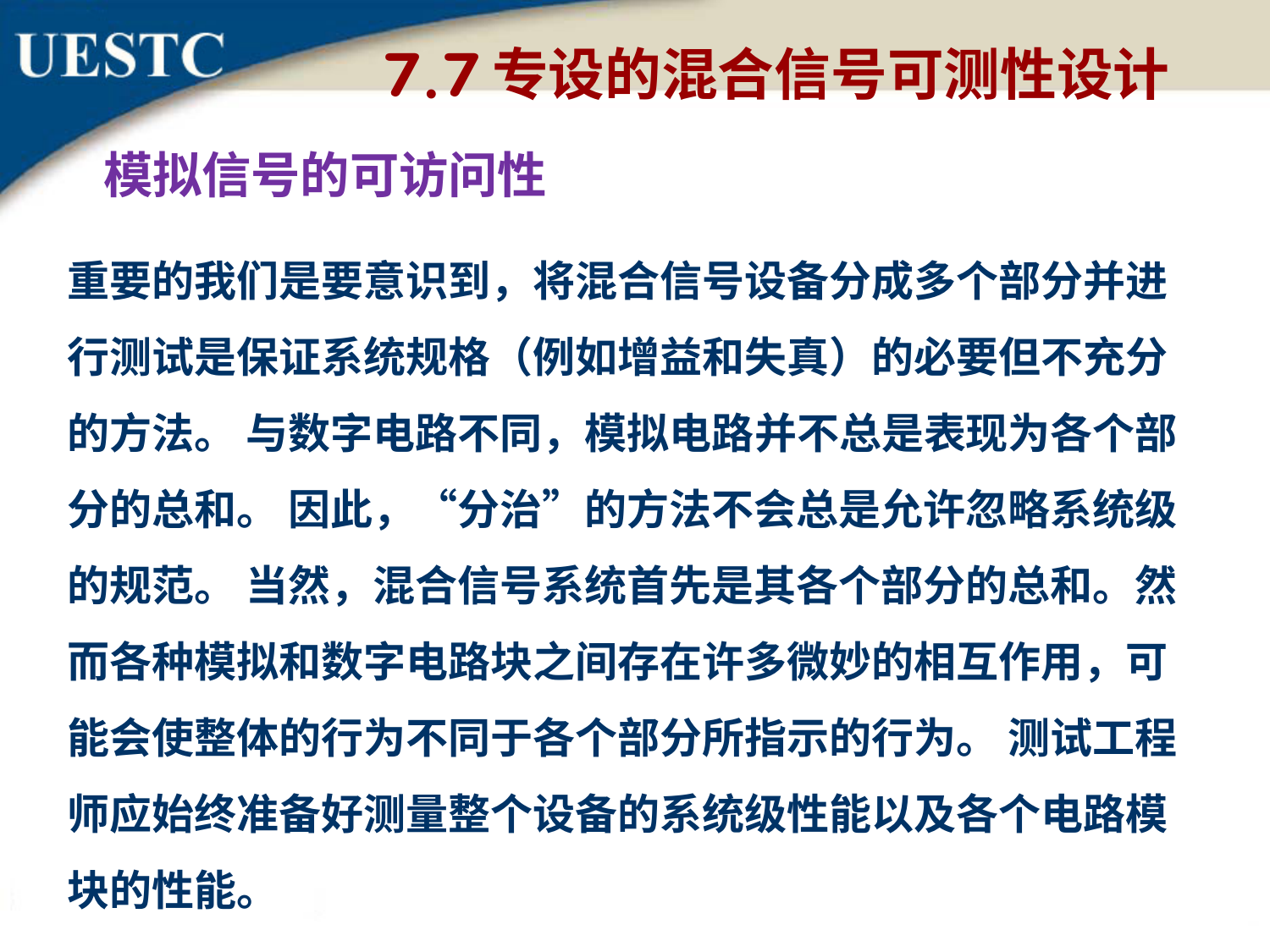

7.7专设的混合信号可测性设计
模拟信号的可访问性
重要的我们是要意识到，将混合信号设备分成多个部分并进行测试是保证系统规格（例如增益和失真）的必要但不充分的方法。 与数字电路不同，模拟电路并不总是表现为各个部分的总和。 因此，“分治”的方法不会总是允许忽略系统级的规范。 当然，混合信号系统首先是其各个部分的总和。然而各种模拟和数字电路块之间存在许多微妙的相互作用，可能会使整体的行为不同于各个部分所指示的行为。 测试工程师应始终准备好测量整个设备的系统级性能以及各个电路模块的性能。